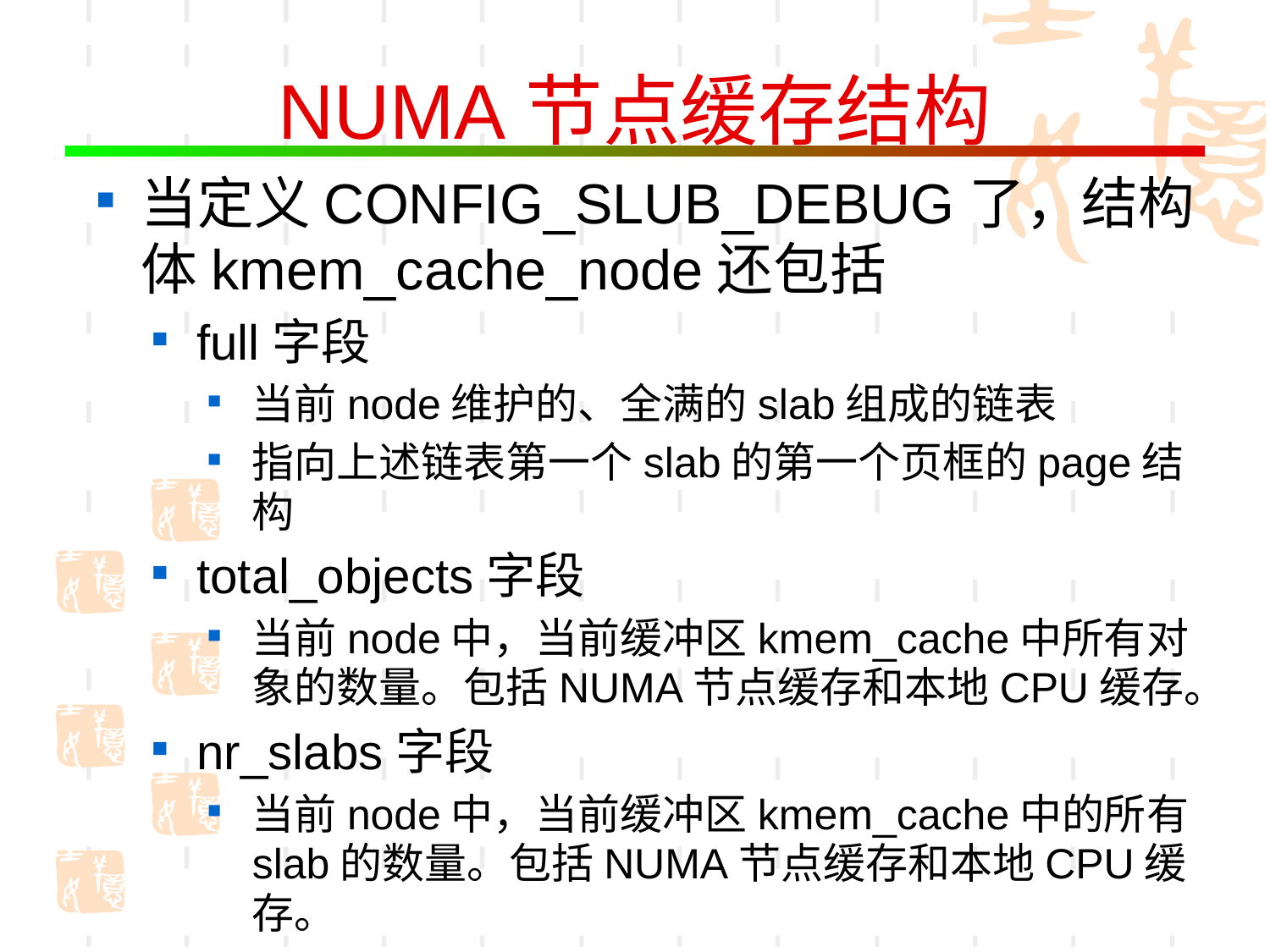

# NUMA节点缓存结构
当定义CONFIG_SLUB_DEBUG了，结构体kmem_cache_node还包括
full字段
当前node维护的、全满的slab组成的链表
指向上述链表第一个slab的第一个页框的page结构
total_objects字段
当前node中，当前缓冲区kmem_cache中所有对象的数量。包括NUMA节点缓存和本地CPU缓存。
nr_slabs字段
当前node中，当前缓冲区kmem_cache中的所有slab的数量。包括NUMA节点缓存和本地CPU缓存。
上述字段，并不是slub分配器必须的(调试原因)